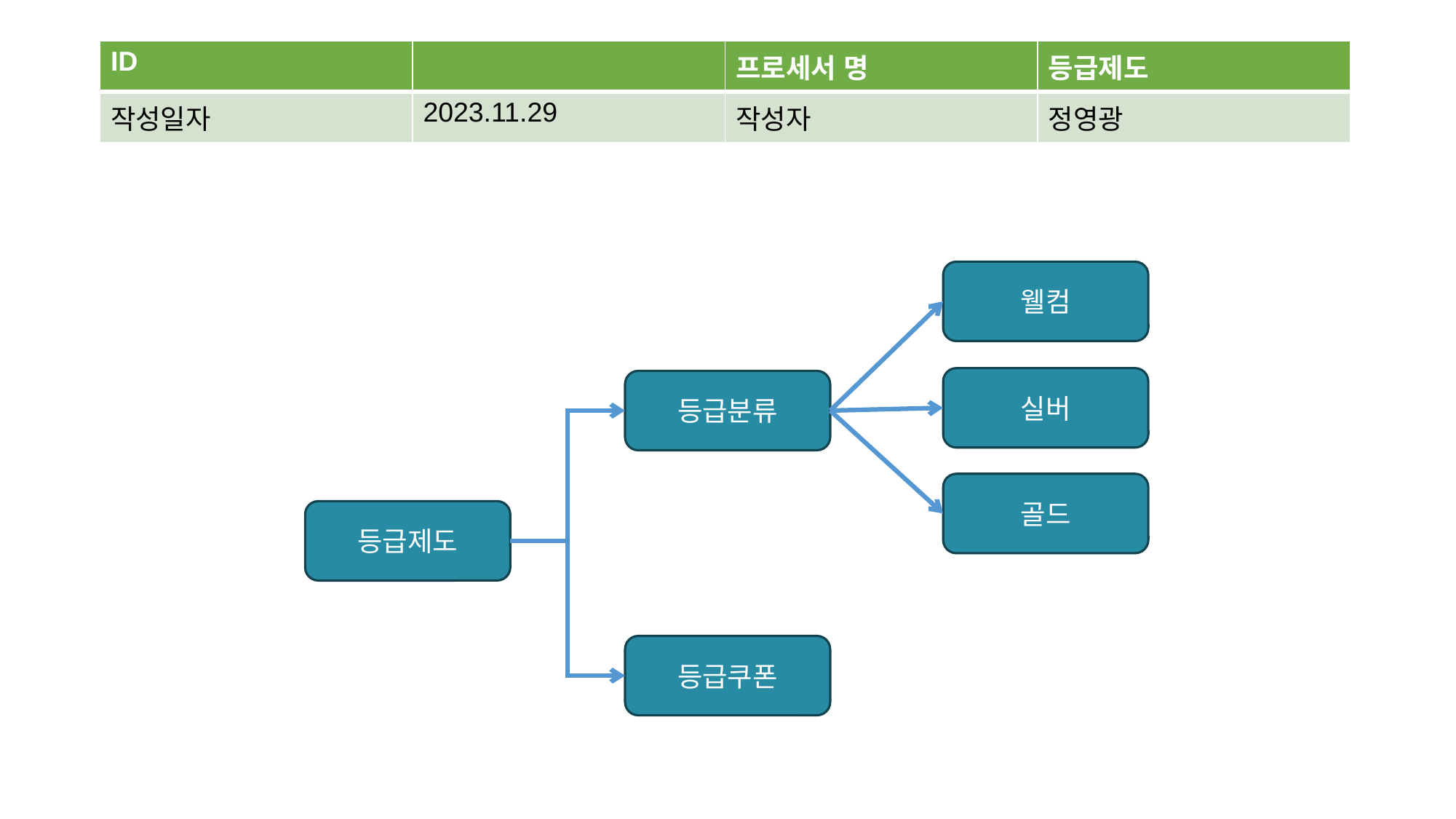

| ID |  | 프로세서 명 | 등급제도 |
| --- | --- | --- | --- |
| 작성일자 | 2023.11.29 | 작성자 | 정영광 |
웰컴
실버
등급분류
골드
등급제도
등급쿠폰